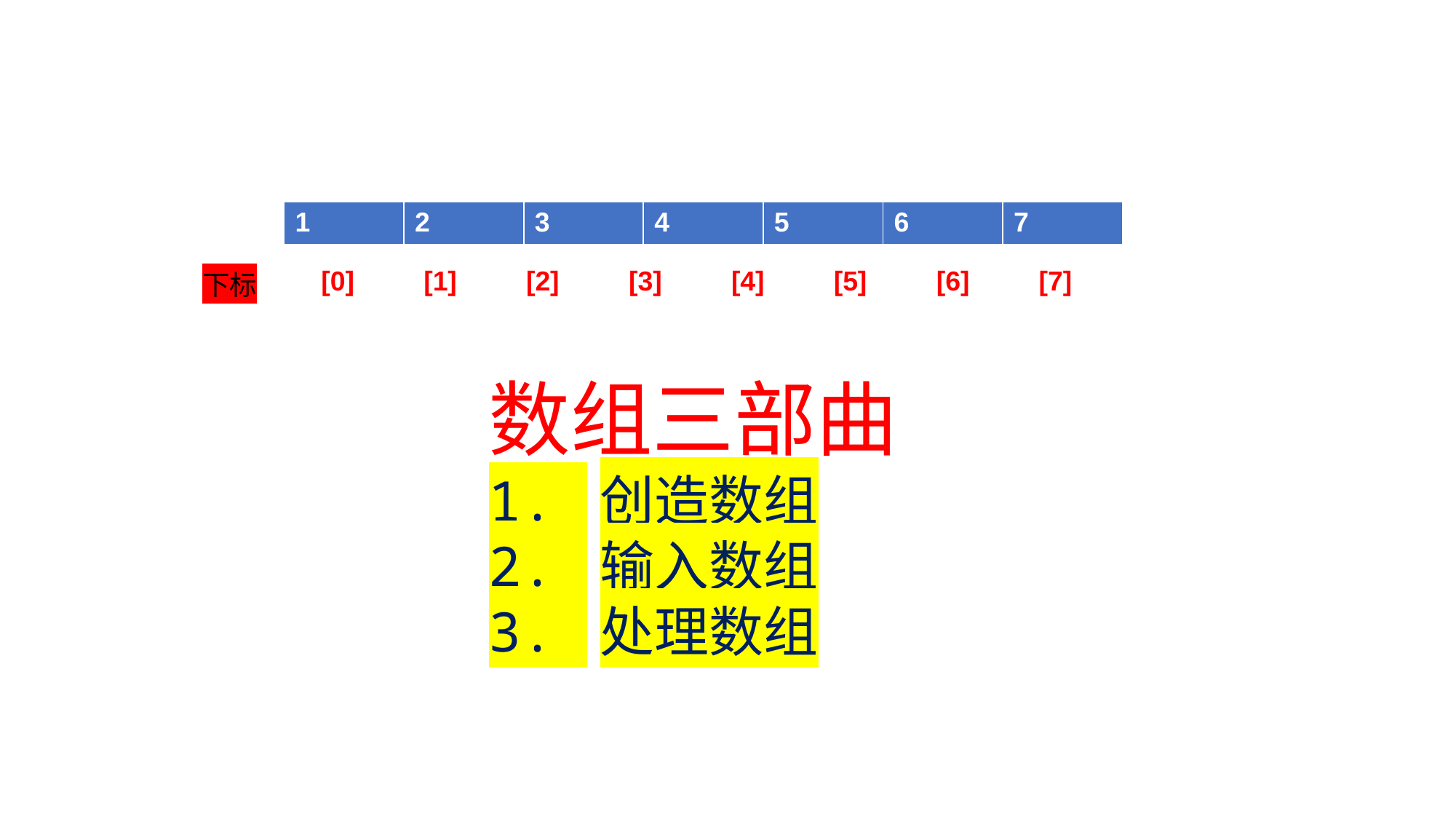

| 1 | 2 | 3 | 4 | 5 | 6 | 7 |
| --- | --- | --- | --- | --- | --- | --- |
| [0] | [1] | [2] | [3] | [4] | [5] | [6] | [7] |
| --- | --- | --- | --- | --- | --- | --- | --- |
下标
数组三部曲
1. 创造数组
2. 输入数组
3. 处理数组